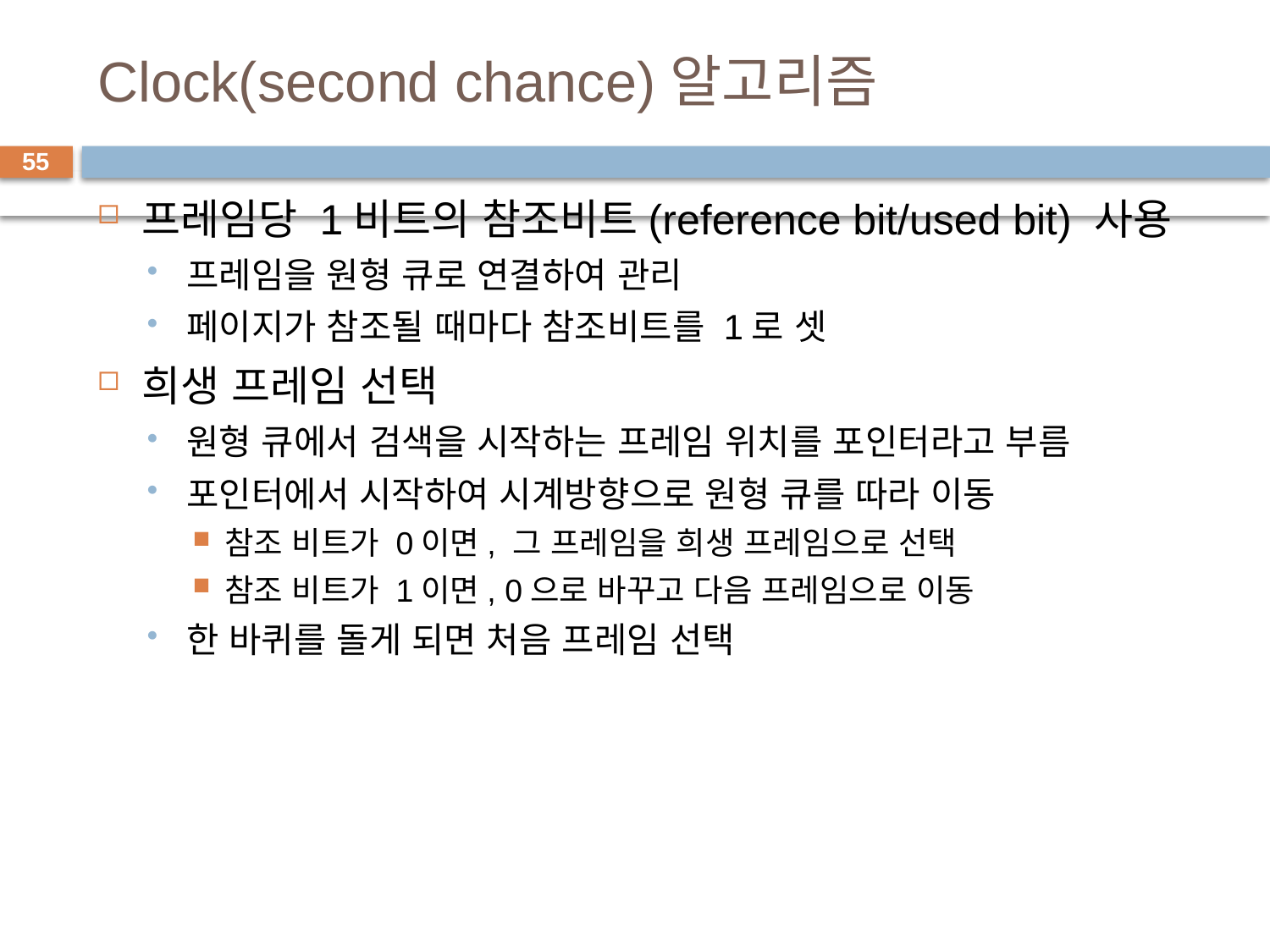

# Clock(second chance)알고리즘
55
프레임당 1비트의 참조비트(reference bit/used bit) 사용
프레임을 원형 큐로 연결하여 관리
페이지가 참조될 때마다 참조비트를 1로 셋
희생 프레임 선택
원형 큐에서 검색을 시작하는 프레임 위치를 포인터라고 부름
포인터에서 시작하여 시계방향으로 원형 큐를 따라 이동
참조 비트가 0이면, 그 프레임을 희생 프레임으로 선택
참조 비트가 1이면, 0으로 바꾸고 다음 프레임으로 이동
한 바퀴를 돌게 되면 처음 프레임 선택